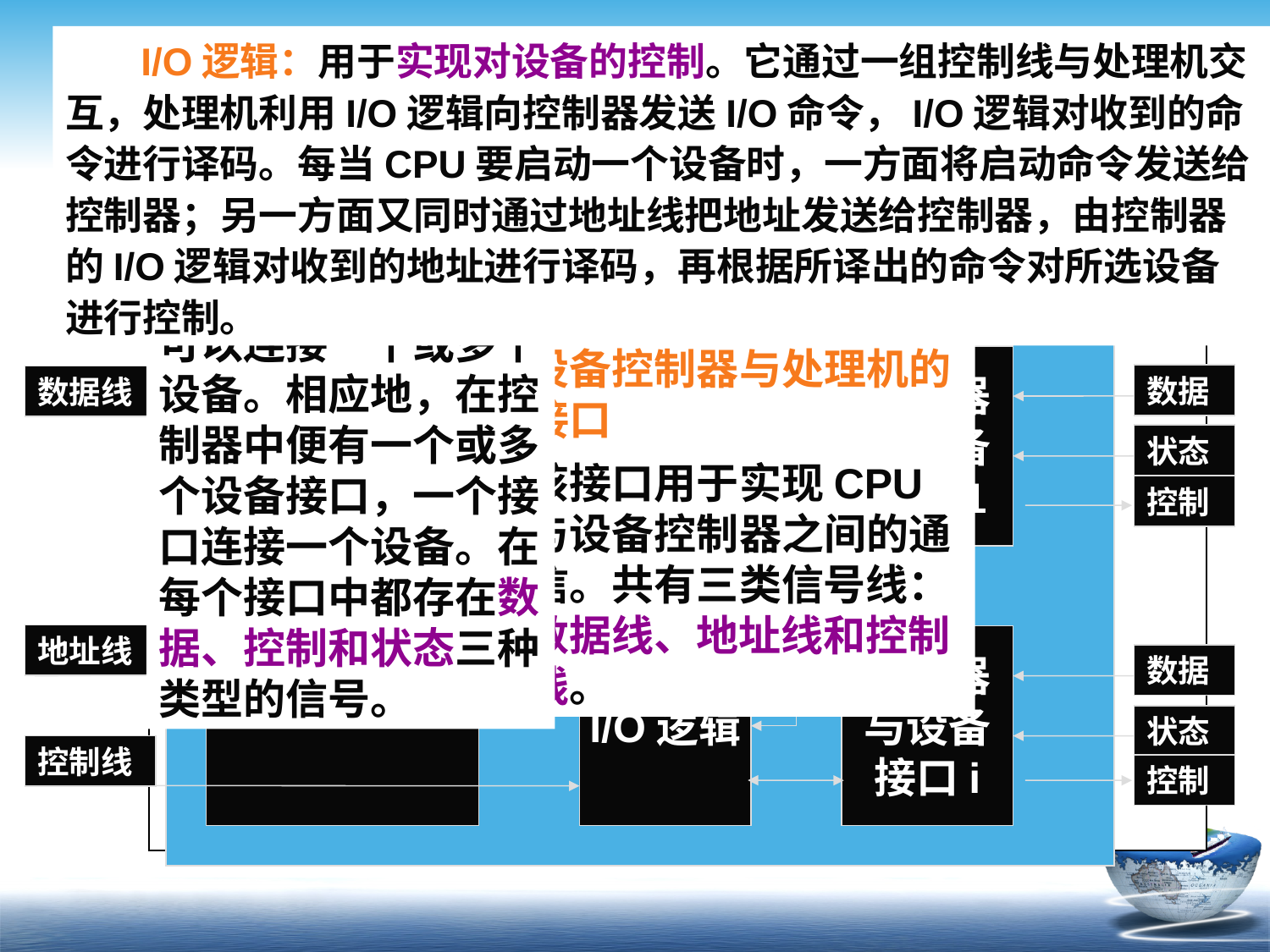

I/O逻辑：用于实现对设备的控制。它通过一组控制线与处理机交互，处理机利用I/O逻辑向控制器发送I/O命令，I/O逻辑对收到的命令进行译码。每当CPU要启动一个设备时，一方面将启动命令发送给控制器；另一方面又同时通过地址线把地址发送给控制器，由控制器的I/O逻辑对收到的地址进行译码，再根据所译出的命令对所选设备进行控制。
# 二、设备控制器的组成
控制器与设备的接口
在一个设备控制器上，可以连接一个或多个设备。相应地，在控制器中便有一个或多个设备接口，一个接口连接一个设备。在每个接口中都存在数据、控制和状态三种类型的信号。
CPU与控制器接口
控制器与设备接口

控制器
与设备
接口1
数据
数据线
数据寄存器

状态

控制

控制/状态
寄存器

地址线
I/O逻辑
控制器
与设备
接口i
数据

状态
控制线

控制

设备控制器与处理机的接口
设备控制器与设备的接口
I/O逻辑
设备控制器与处理机的接口
该接口用于实现CPU与设备控制器之间的通信。共有三类信号线：数据线、地址线和控制线。